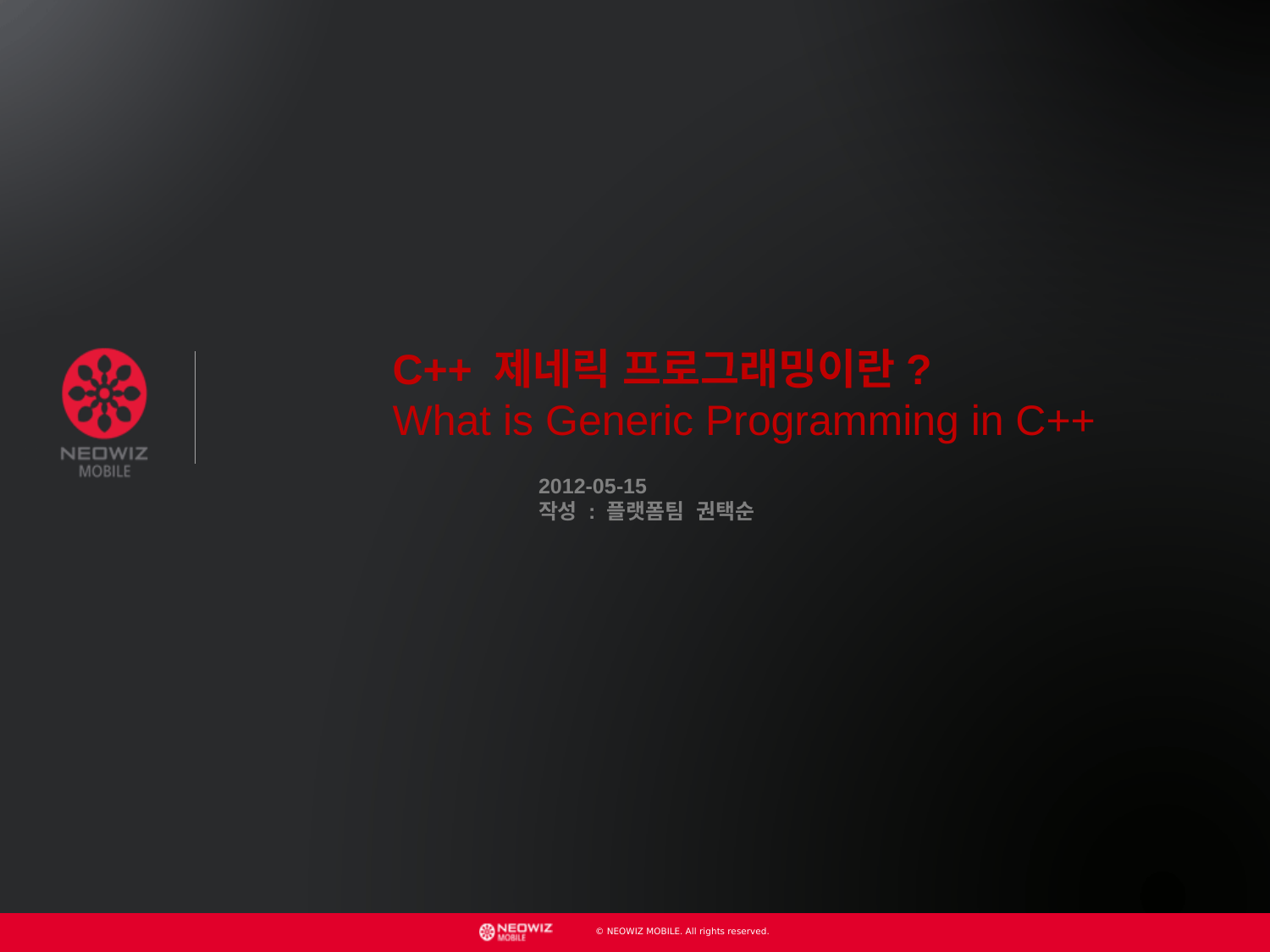

C++ 제네릭 프로그래밍이란?
What is Generic Programming in C++
2012-05-15
작성 : 플랫폼팀  권택순